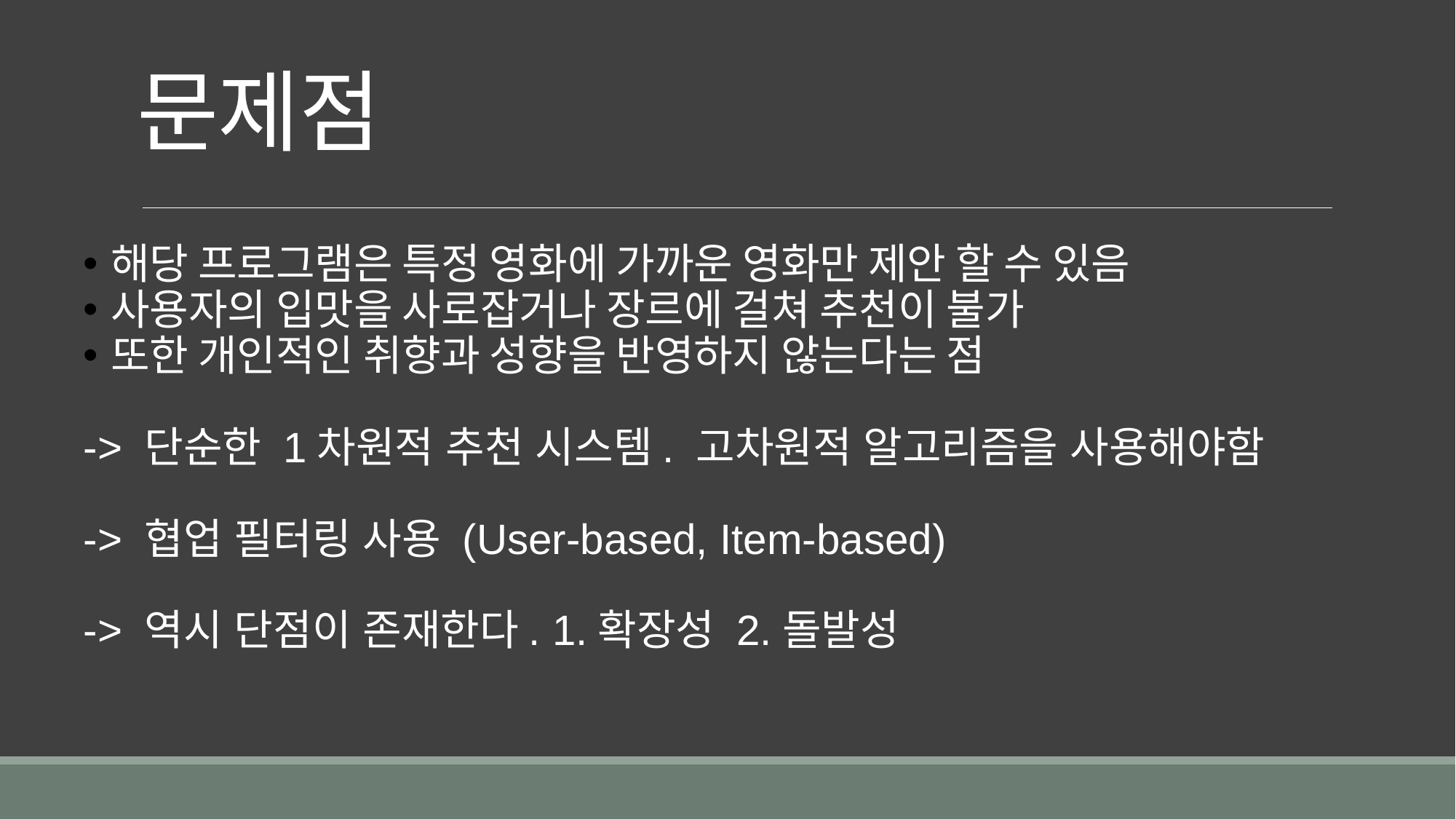

# 문제점
해당 프로그램은 특정 영화에 가까운 영화만 제안 할 수 있음
사용자의 입맛을 사로잡거나 장르에 걸쳐 추천이 불가
또한 개인적인 취향과 성향을 반영하지 않는다는 점

-> 단순한 1차원적 추천 시스템. 고차원적 알고리즘을 사용해야함

-> 협업 필터링 사용 (User-based, Item-based)

-> 역시 단점이 존재한다. 1.확장성 2.돌발성